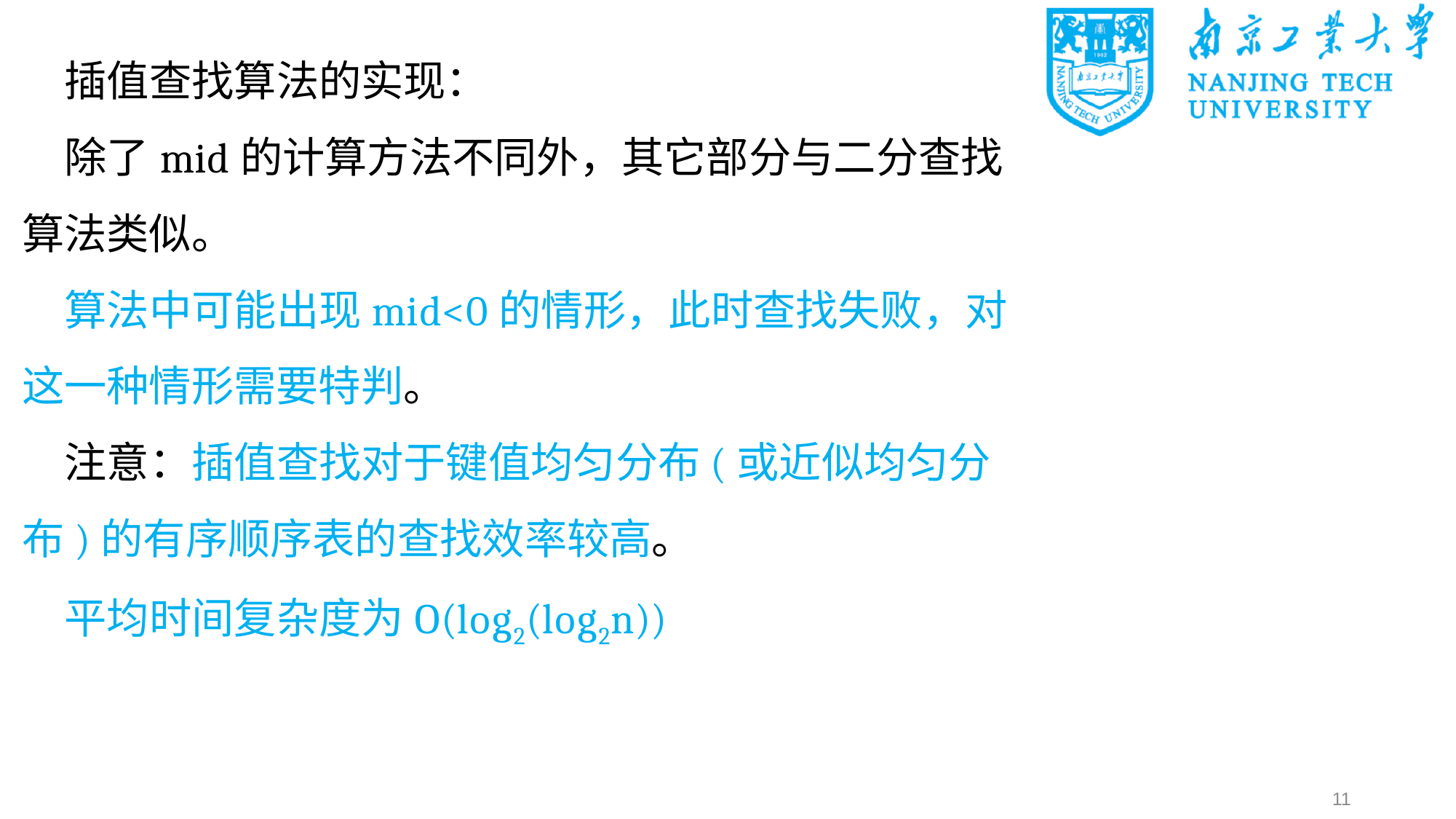

插值查找算法的实现：
除了mid的计算方法不同外，其它部分与二分查找算法类似。
算法中可能出现mid<0的情形，此时查找失败，对这一种情形需要特判。
注意：插值查找对于键值均匀分布(或近似均匀分布)的有序顺序表的查找效率较高。
平均时间复杂度为O(log2(log2n))
11